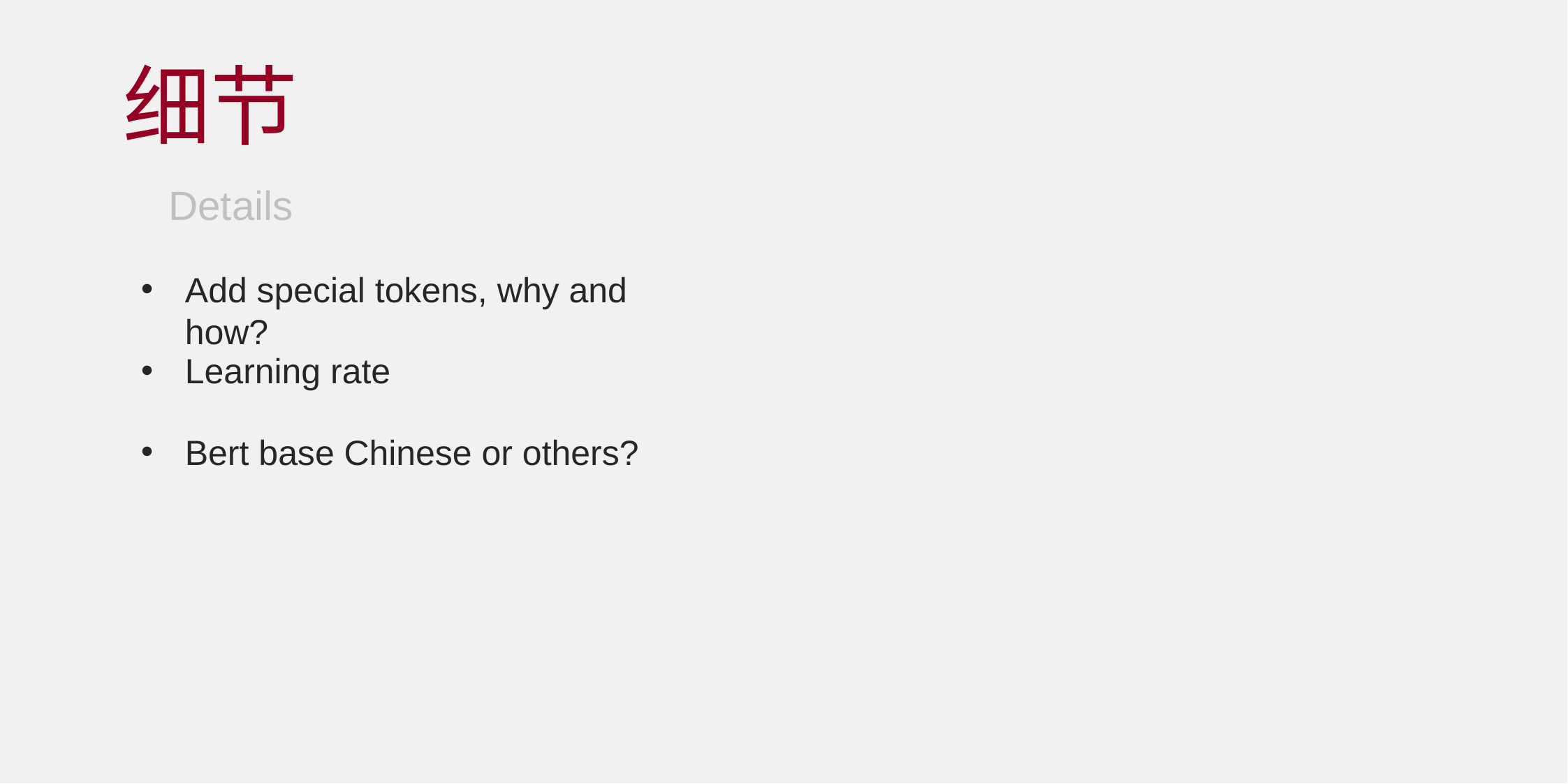

细节
Details
Add special tokens, why and how?
Learning rate

Bert base Chinese or others?